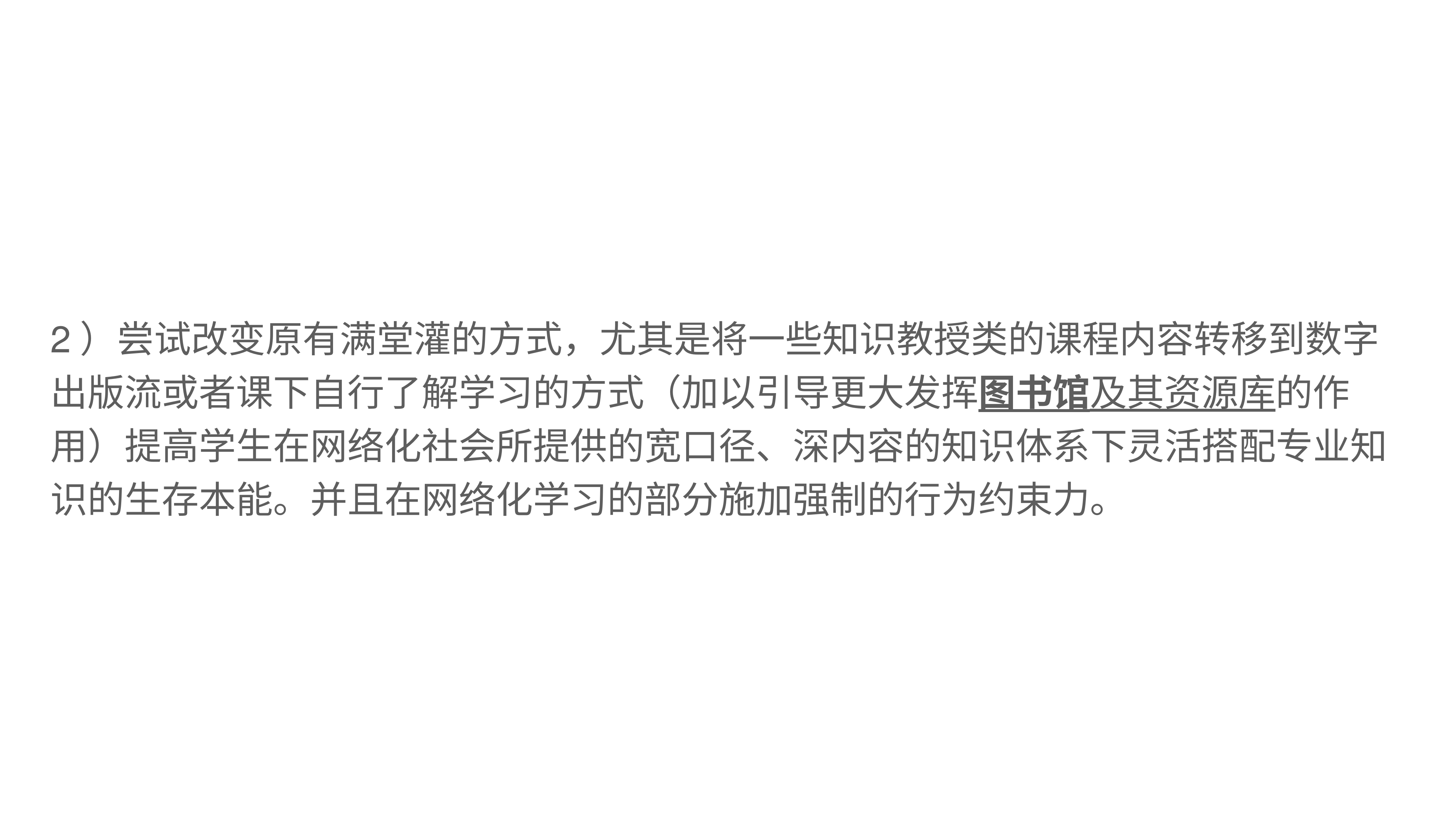

2）尝试改变原有满堂灌的方式，尤其是将一些知识教授类的课程内容转移到数字出版流或者课下自行了解学习的方式（加以引导更大发挥图书馆及其资源库的作用）提高学生在网络化社会所提供的宽口径、深内容的知识体系下灵活搭配专业知识的生存本能。并且在网络化学习的部分施加强制的行为约束力。